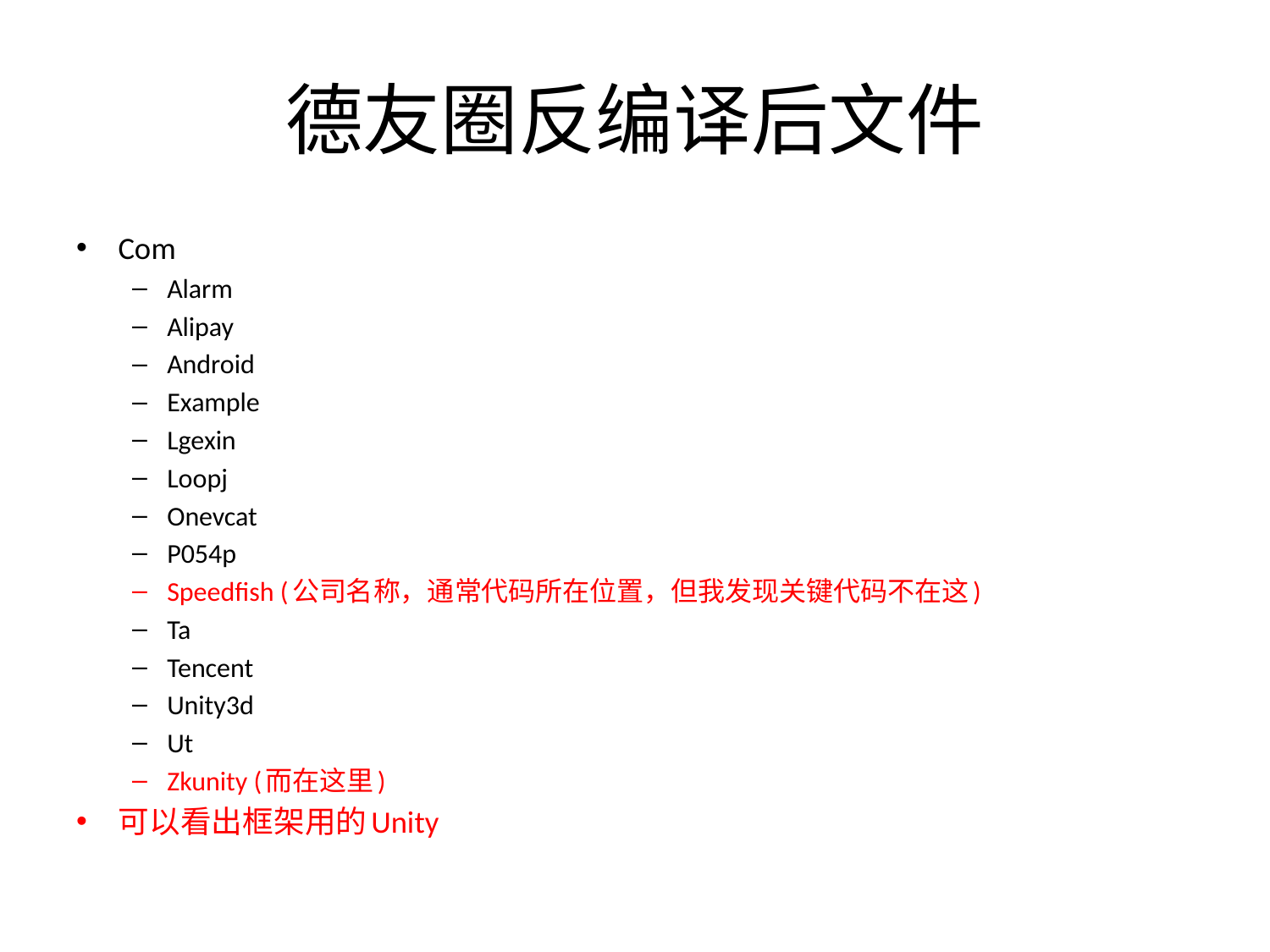

# 德友圈反编译后文件
Com
Alarm
Alipay
Android
Example
Lgexin
Loopj
Onevcat
P054p
Speedfish (公司名称，通常代码所在位置，但我发现关键代码不在这)
Ta
Tencent
Unity3d
Ut
Zkunity (而在这里)
可以看出框架用的Unity